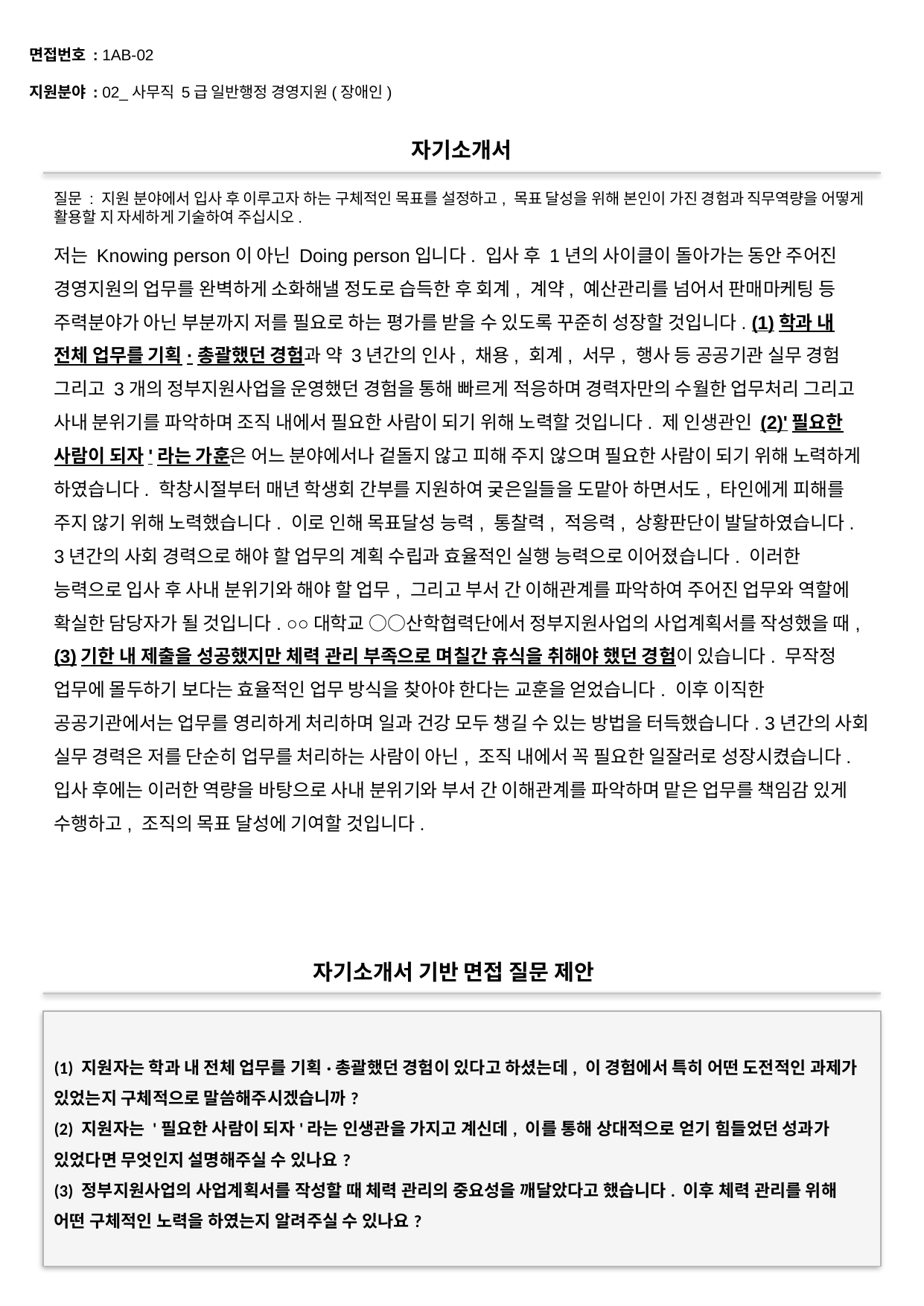

면접번호 : 1AB-02

지원분야 : 02_사무직 5급 일반행정 경영지원(장애인)
#

자기소개서

질문 : 지원 분야에서 입사 후 이루고자 하는 구체적인 목표를 설정하고, 목표 달성을 위해 본인이 가진 경험과 직무역량을 어떻게 활용할 지 자세하게 기술하여 주십시오.

저는 Knowing person이 아닌 Doing person입니다. 입사 후 1년의 사이클이 돌아가는 동안 주어진 경영지원의 업무를 완벽하게 소화해낼 정도로 습득한 후 회계, 계약, 예산관리를 넘어서 판매마케팅 등 주력분야가 아닌 부분까지 저를 필요로 하는 평가를 받을 수 있도록 꾸준히 성장할 것입니다. (1)학과 내 전체 업무를 기획·총괄했던 경험과 약 3년간의 인사, 채용, 회계, 서무, 행사 등 공공기관 실무 경험 그리고 3개의 정부지원사업을 운영했던 경험을 통해 빠르게 적응하며 경력자만의 수월한 업무처리 그리고 사내 분위기를 파악하며 조직 내에서 필요한 사람이 되기 위해 노력할 것입니다. 제 인생관인 (2)'필요한 사람이 되자'라는 가훈은 어느 분야에서나 겉돌지 않고 피해 주지 않으며 필요한 사람이 되기 위해 노력하게 하였습니다. 학창시절부터 매년 학생회 간부를 지원하여 궂은일들을 도맡아 하면서도, 타인에게 피해를 주지 않기 위해 노력했습니다. 이로 인해 목표달성 능력, 통찰력, 적응력, 상황판단이 발달하였습니다. 3년간의 사회 경력으로 해야 할 업무의 계획 수립과 효율적인 실행 능력으로 이어졌습니다. 이러한 능력으로 입사 후 사내 분위기와 해야 할 업무, 그리고 부서 간 이해관계를 파악하여 주어진 업무와 역할에 확실한 담당자가 될 것입니다. ○○대학교 ○○산학협력단에서 정부지원사업의 사업계획서를 작성했을 때, (3)기한 내 제출을 성공했지만 체력 관리 부족으로 며칠간 휴식을 취해야 했던 경험이 있습니다. 무작정 업무에 몰두하기 보다는 효율적인 업무 방식을 찾아야 한다는 교훈을 얻었습니다. 이후 이직한 공공기관에서는 업무를 영리하게 처리하며 일과 건강 모두 챙길 수 있는 방법을 터득했습니다. 3년간의 사회 실무 경력은 저를 단순히 업무를 처리하는 사람이 아닌, 조직 내에서 꼭 필요한 일잘러로 성장시켰습니다. 입사 후에는 이러한 역량을 바탕으로 사내 분위기와 부서 간 이해관계를 파악하며 맡은 업무를 책임감 있게 수행하고, 조직의 목표 달성에 기여할 것입니다.

자기소개서 기반 면접 질문 제안

(1) 지원자는 학과 내 전체 업무를 기획·총괄했던 경험이 있다고 하셨는데, 이 경험에서 특히 어떤 도전적인 과제가 있었는지 구체적으로 말씀해주시겠습니까?
(2) 지원자는 '필요한 사람이 되자'라는 인생관을 가지고 계신데, 이를 통해 상대적으로 얻기 힘들었던 성과가 있었다면 무엇인지 설명해주실 수 있나요?
(3) 정부지원사업의 사업계획서를 작성할 때 체력 관리의 중요성을 깨달았다고 했습니다. 이후 체력 관리를 위해 어떤 구체적인 노력을 하였는지 알려주실 수 있나요?